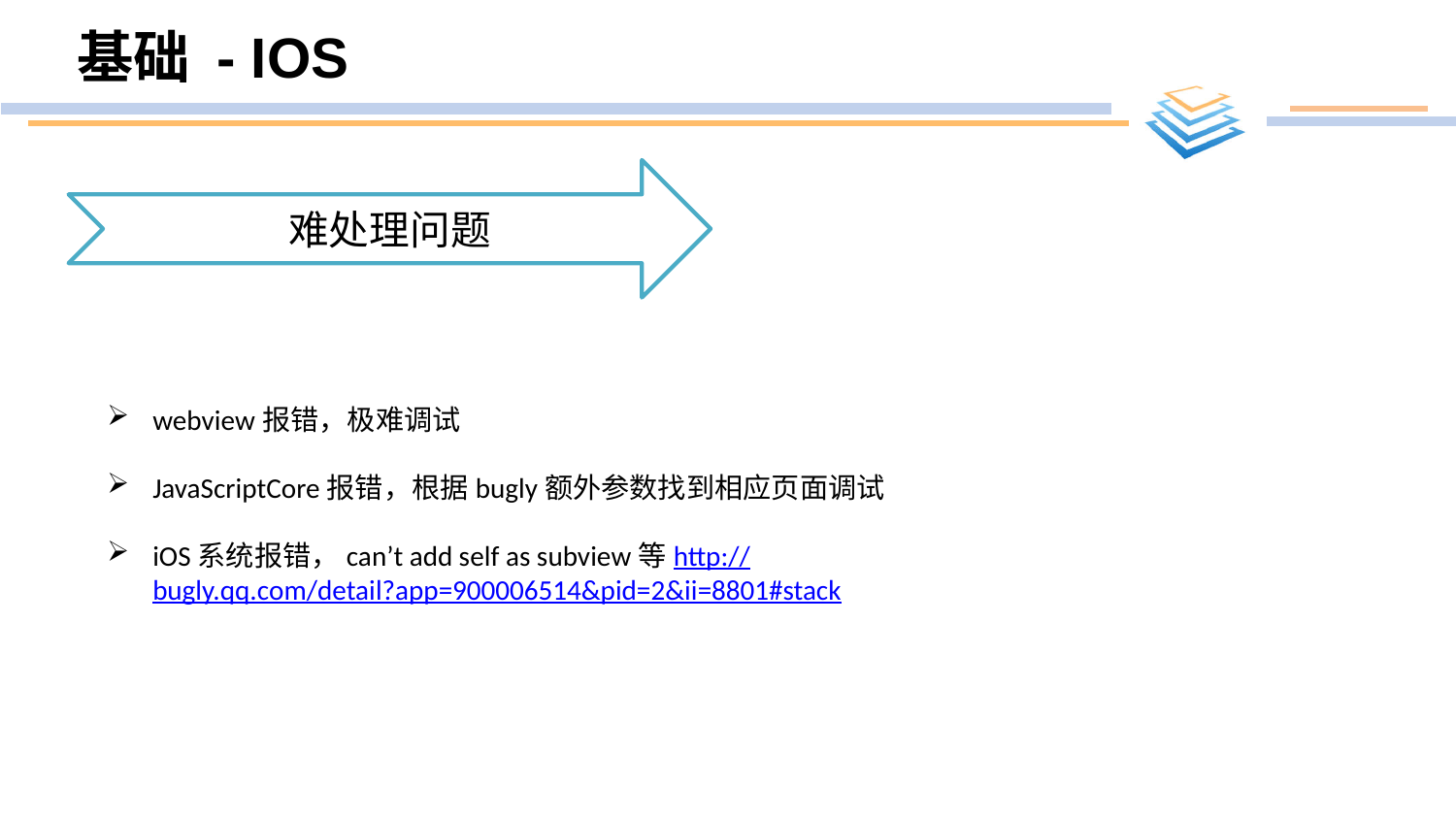

# 基础 - IOS
难处理问题
webview报错，极难调试

JavaScriptCore报错，根据bugly额外参数找到相应页面调试

iOS系统报错，can’t add self as subview等http://bugly.qq.com/detail?app=900006514&pid=2&ii=8801#stack